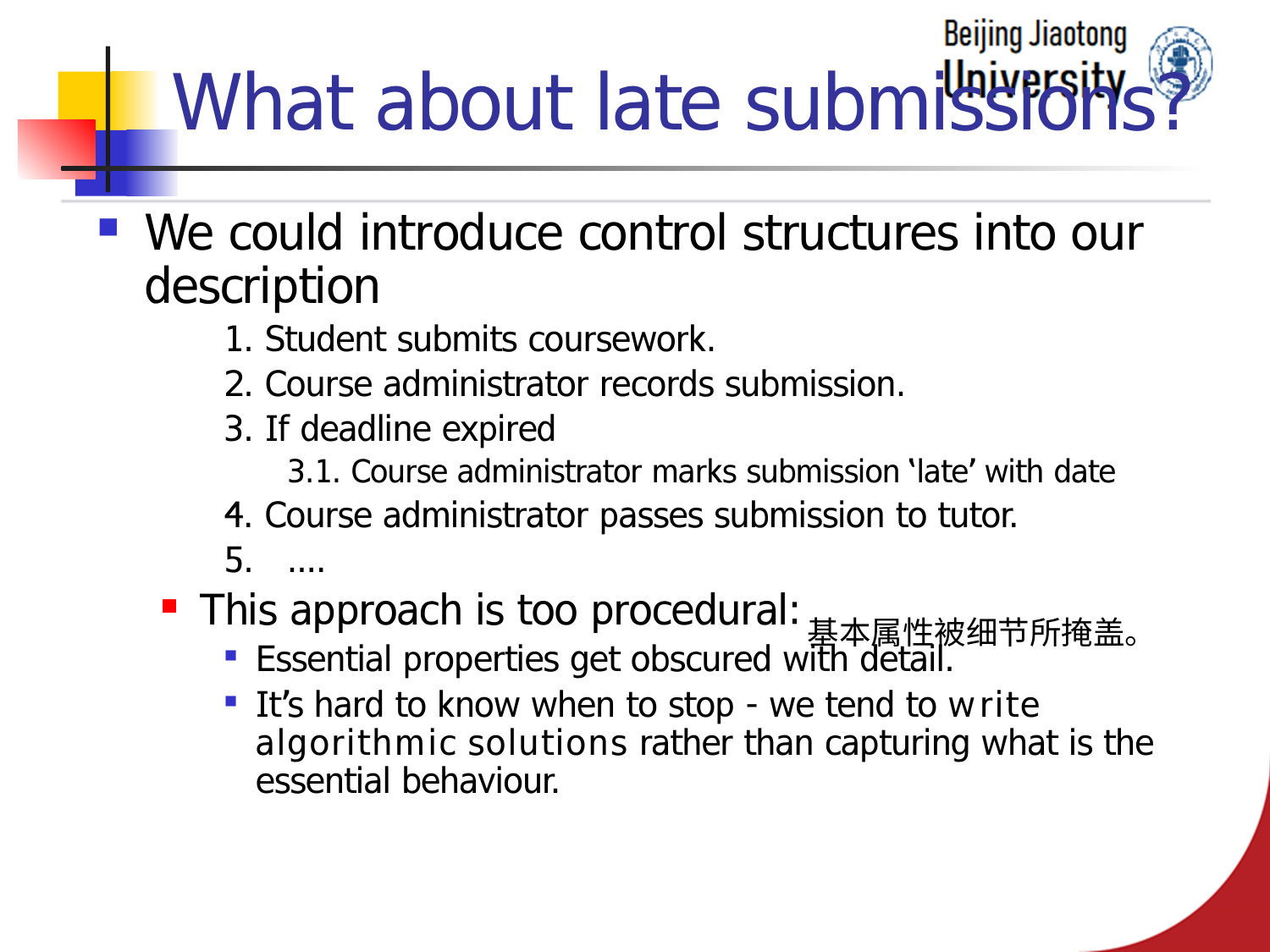

# What about late submissions?
We could introduce control structures into our description
1. Student submits coursework.
2. Course administrator records submission.
3. If deadline expired
3.1. Course administrator marks submission ‘late’ with date
4. Course administrator passes submission to tutor.
5.   ….
This approach is too procedural:
Essential properties get obscured with detail.
It’s hard to know when to stop - we tend to write algorithmic solutions rather than capturing what is the essential behaviour.
基本属性被细节所掩盖。